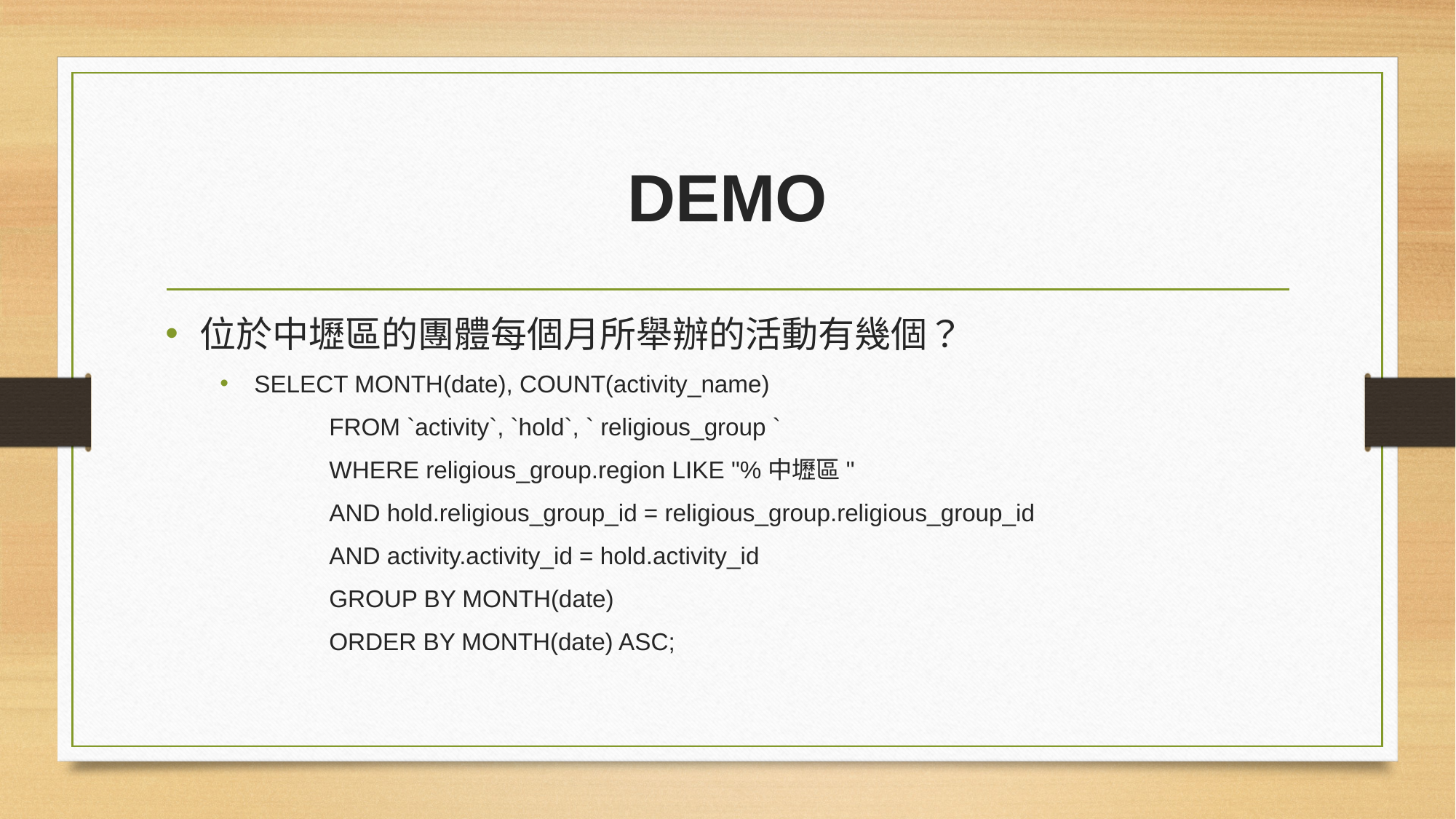

# DEMO
位於中壢區的團體每個月所舉辦的活動有幾個？
SELECT MONTH(date), COUNT(activity_name)
	FROM `activity`, `hold`, ` religious_group `
	WHERE religious_group.region LIKE "%中壢區"
	AND hold.religious_group_id = religious_group.religious_group_id
	AND activity.activity_id = hold.activity_id
	GROUP BY MONTH(date)
	ORDER BY MONTH(date) ASC;